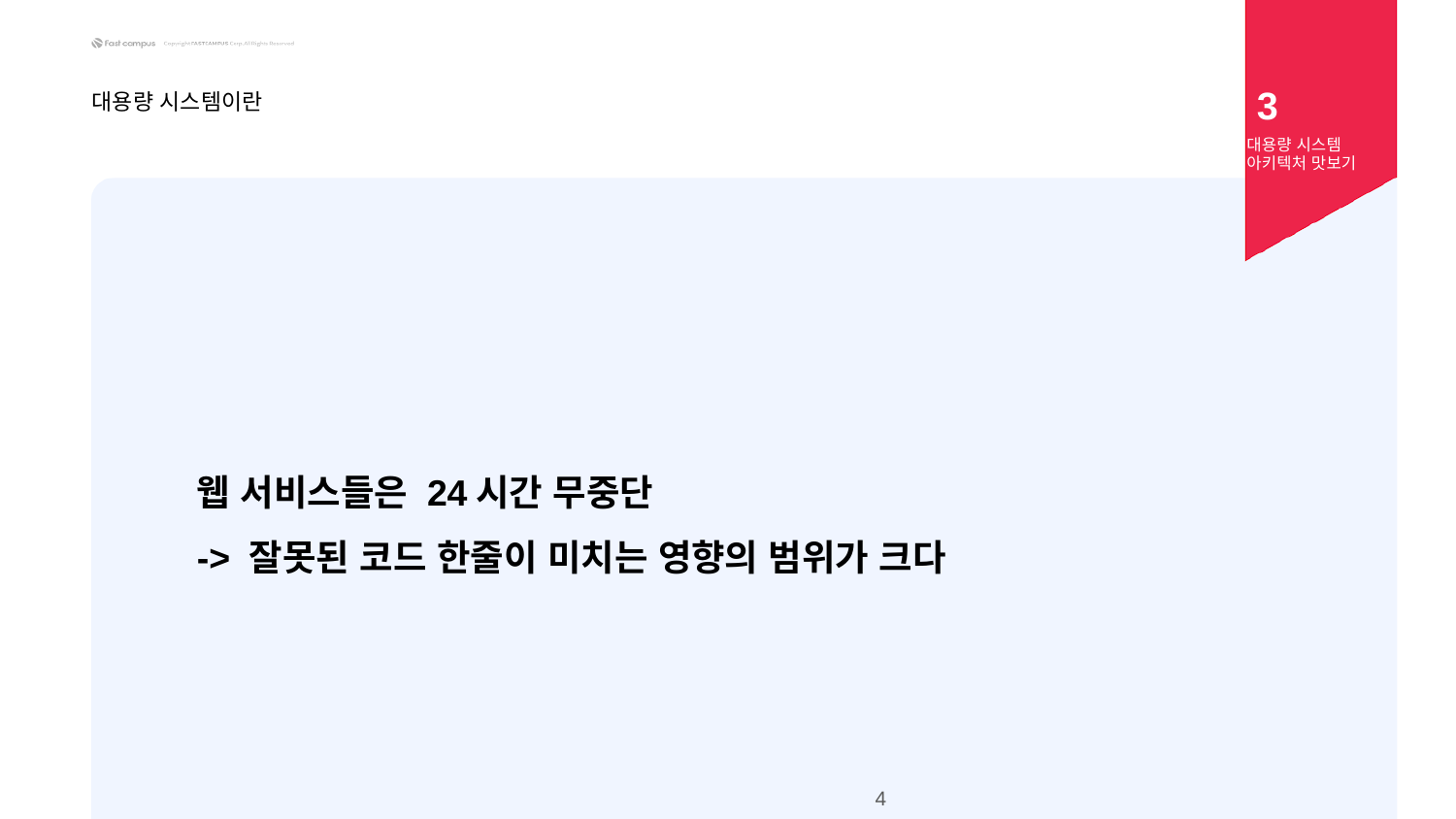

3
대용량 시스템이란
대용량 시스템 아키텍처 맛보기
웹 서비스들은 24시간 무중단
-> 잘못된 코드 한줄이 미치는 영향의 범위가 크다
4